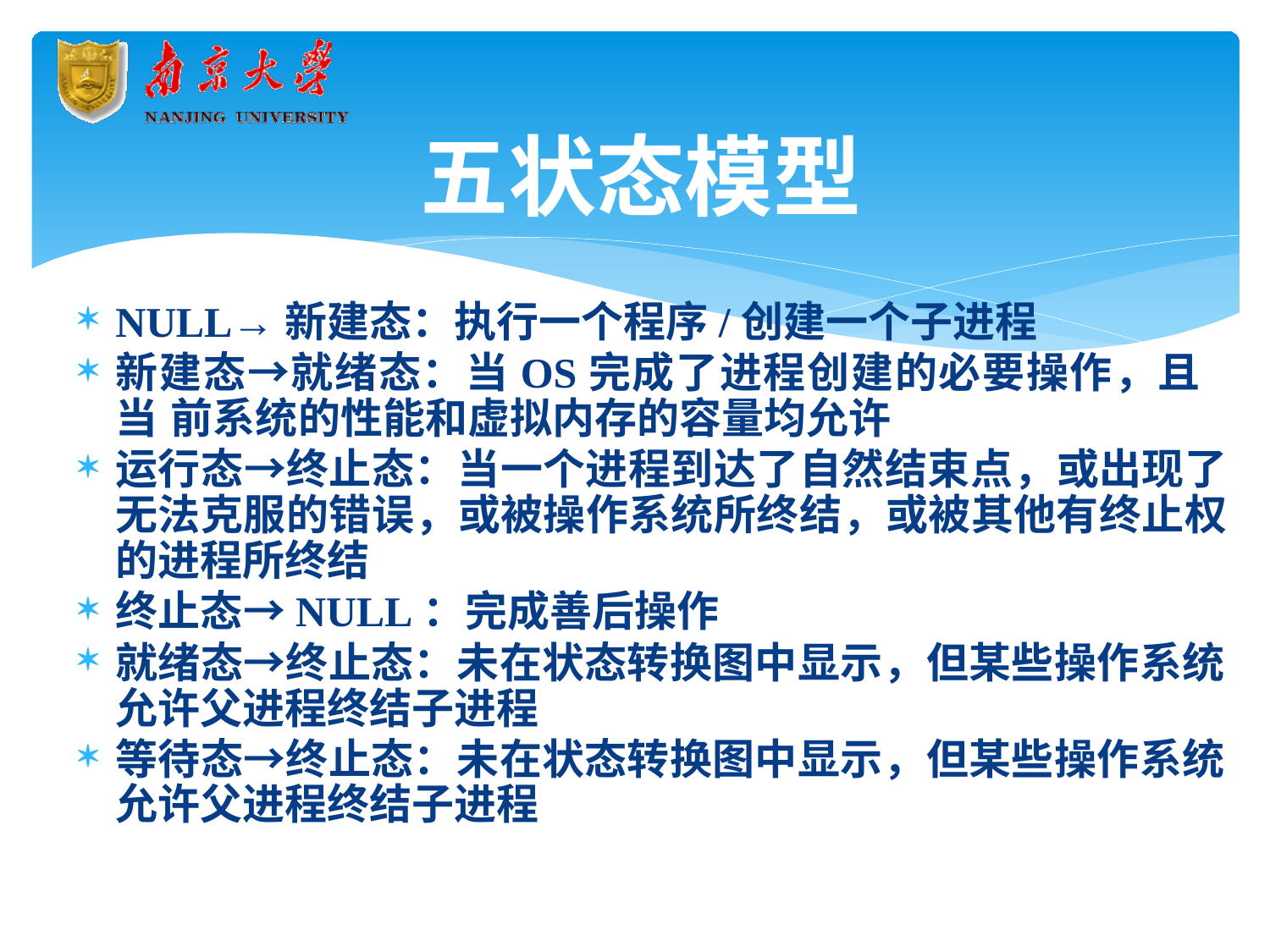

# 五状态模型
NULL→新建态：执行一个程序/创建一个子进程
新建态→就绪态：当OS完成了进程创建的必要操作，且当 前系统的性能和虚拟内存的容量均允许
运行态→终止态：当一个进程到达了自然结束点，或出现了 无法克服的错误，或被操作系统所终结，或被其他有终止权 的进程所终结
终止态→NULL：完成善后操作
就绪态→终止态：未在状态转换图中显示，但某些操作系统 允许父进程终结子进程
等待态→终止态：未在状态转换图中显示，但某些操作系统 允许父进程终结子进程